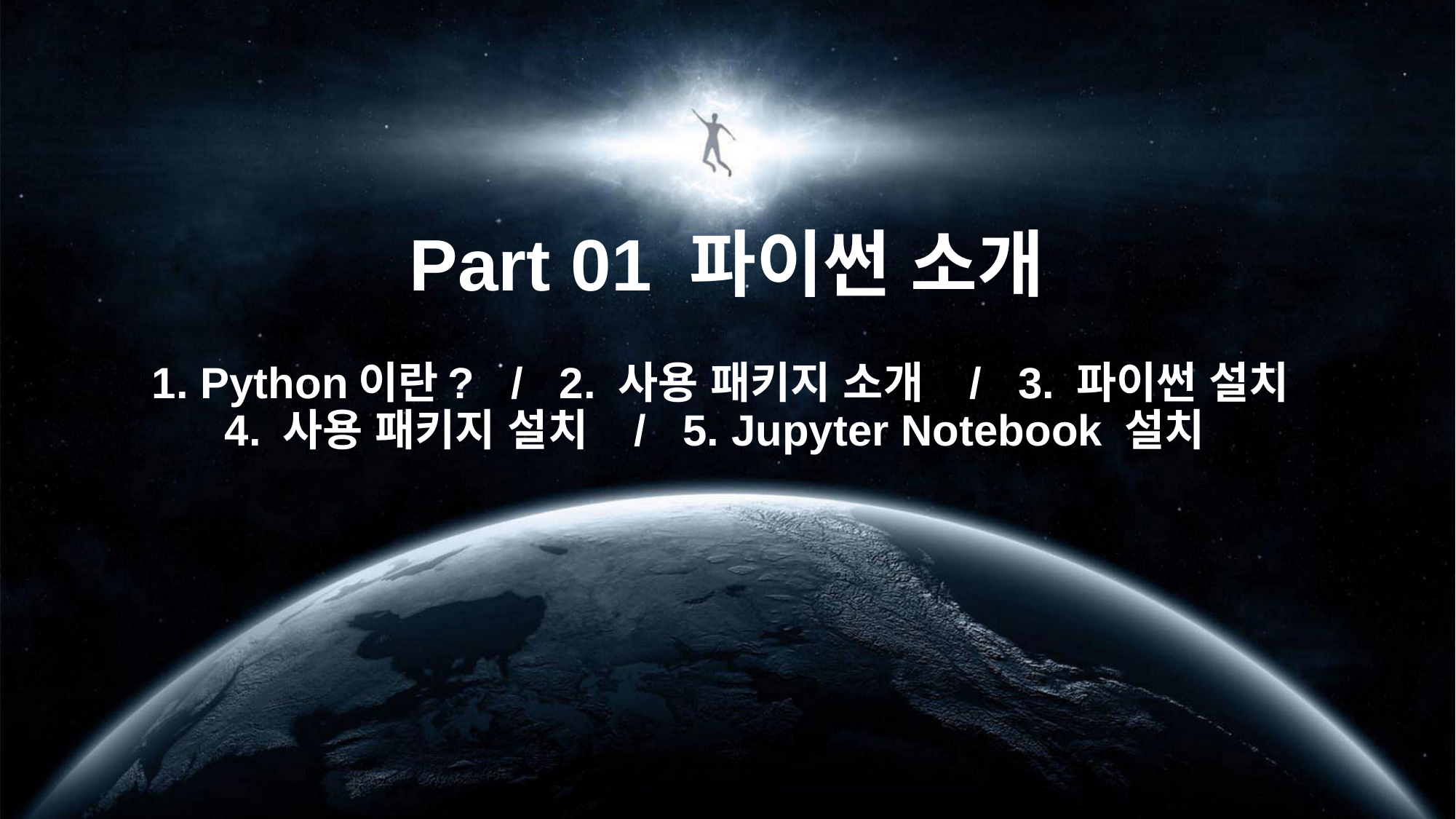

# Part 01 파이썬 소개
1. Python이란?   /   2. 사용 패키지 소개   /   3. 파이썬 설치
4. 사용 패키지 설치   /   5. Jupyter Notebook 설치